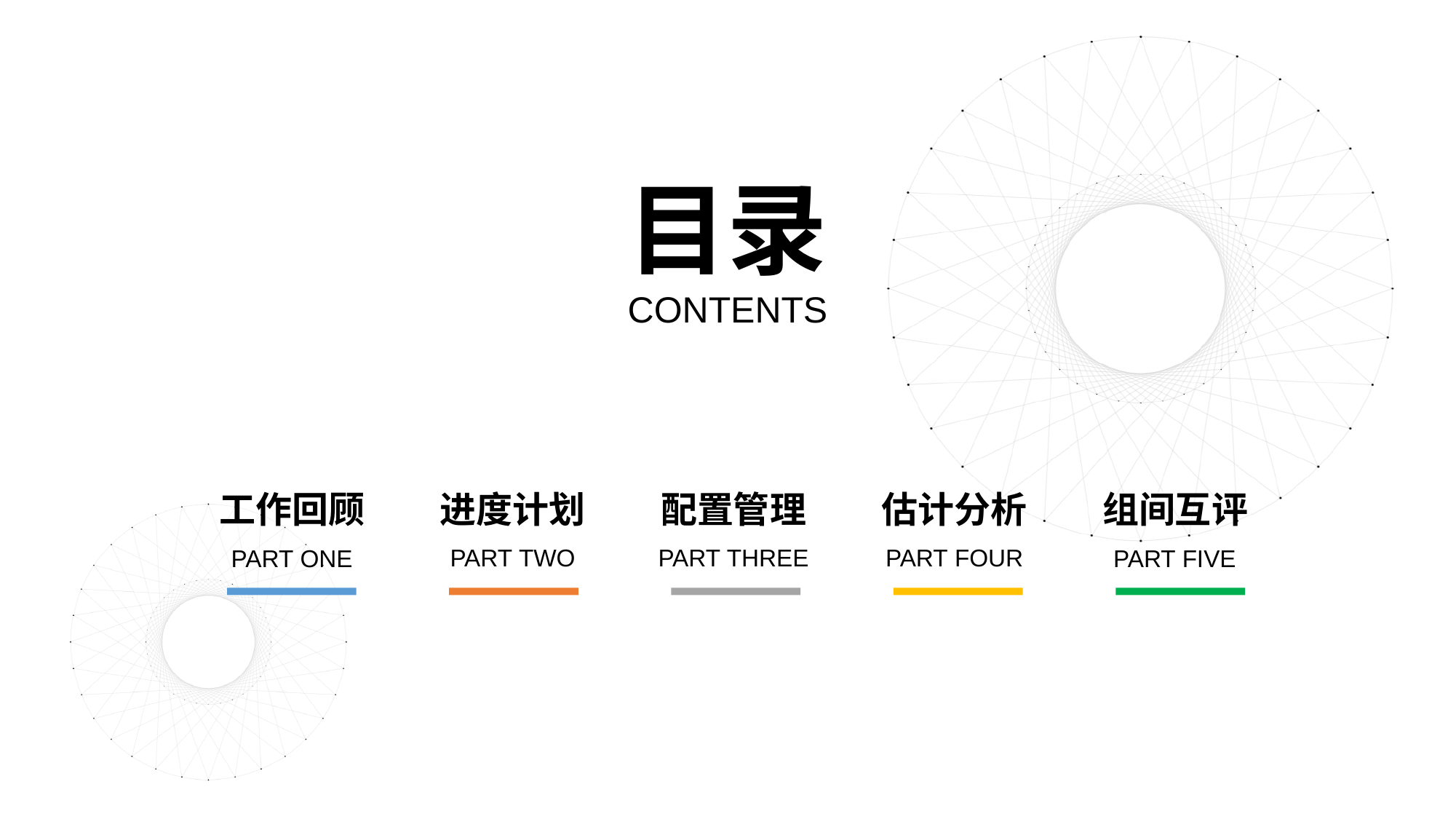

目录
CONTENTS
进度计划
配置管理
估计分析
工作回顾
组间互评
PART TWO
PART THREE
PART FOUR
PART ONE
PART FIVE